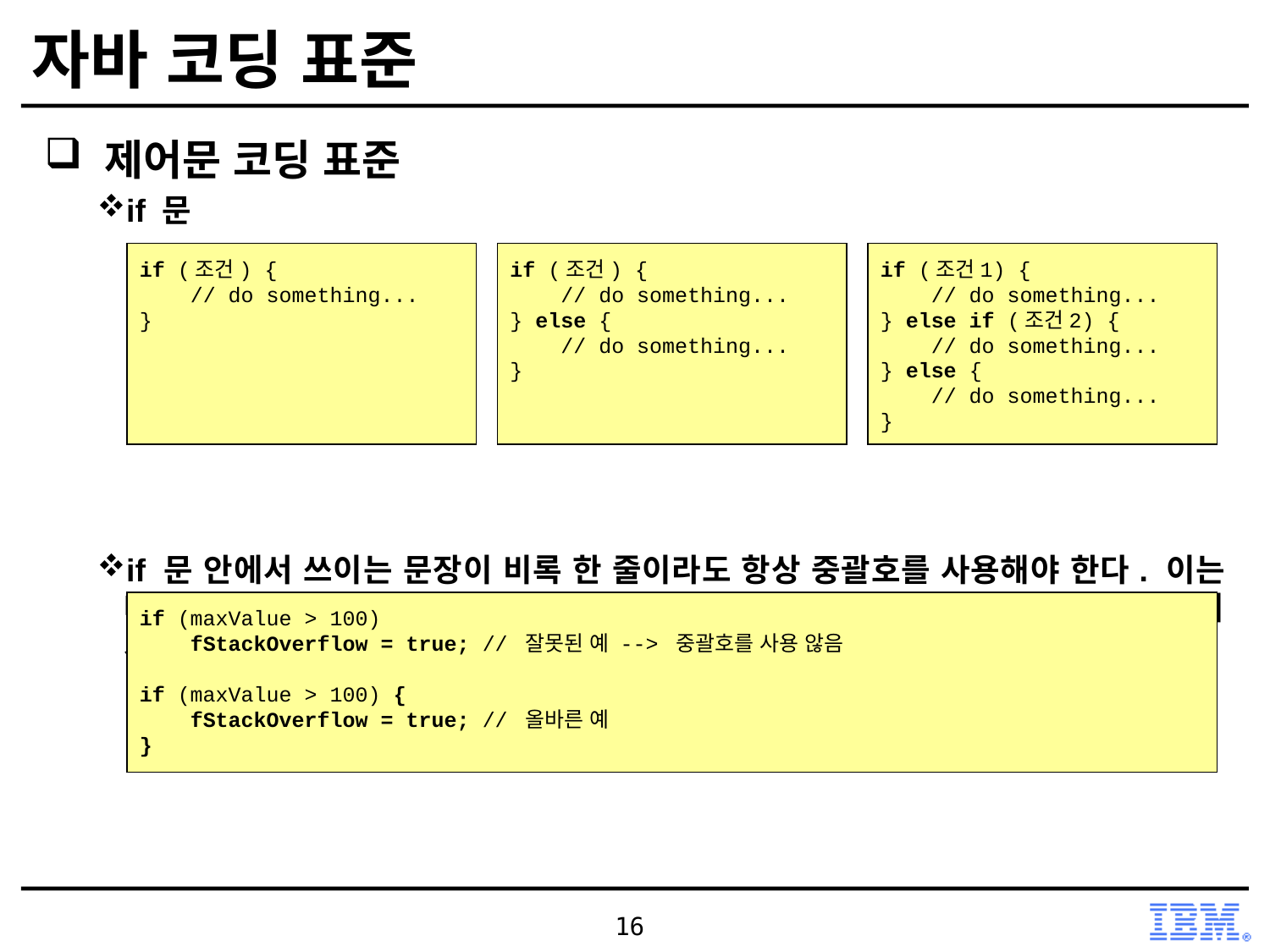

# 자바 코딩 표준
 제어문 코딩 표준
if 문

if 문 안에서 쓰이는 문장이 비록 한 줄이라도 항상 중괄호를 사용해야 한다. 이는 나중에 해당 부분이 한 줄 이상으로 늘어날 경우 예기치 않게 발생할 수 있는 버그의 가능성을 배제해 준다.
if (조건) {
    // do something...
}
if (조건) {
    // do something...
} else {
    // do something...
}
if (조건1) {
    // do something...
} else if (조건2) {
    // do something...
} else {
    // do something...
}
if (maxValue > 100)
    fStackOverflow = true; // 잘못된 예 --> 중괄호를 사용 않음

if (maxValue > 100) {
    fStackOverflow = true; // 올바른 예
}
16